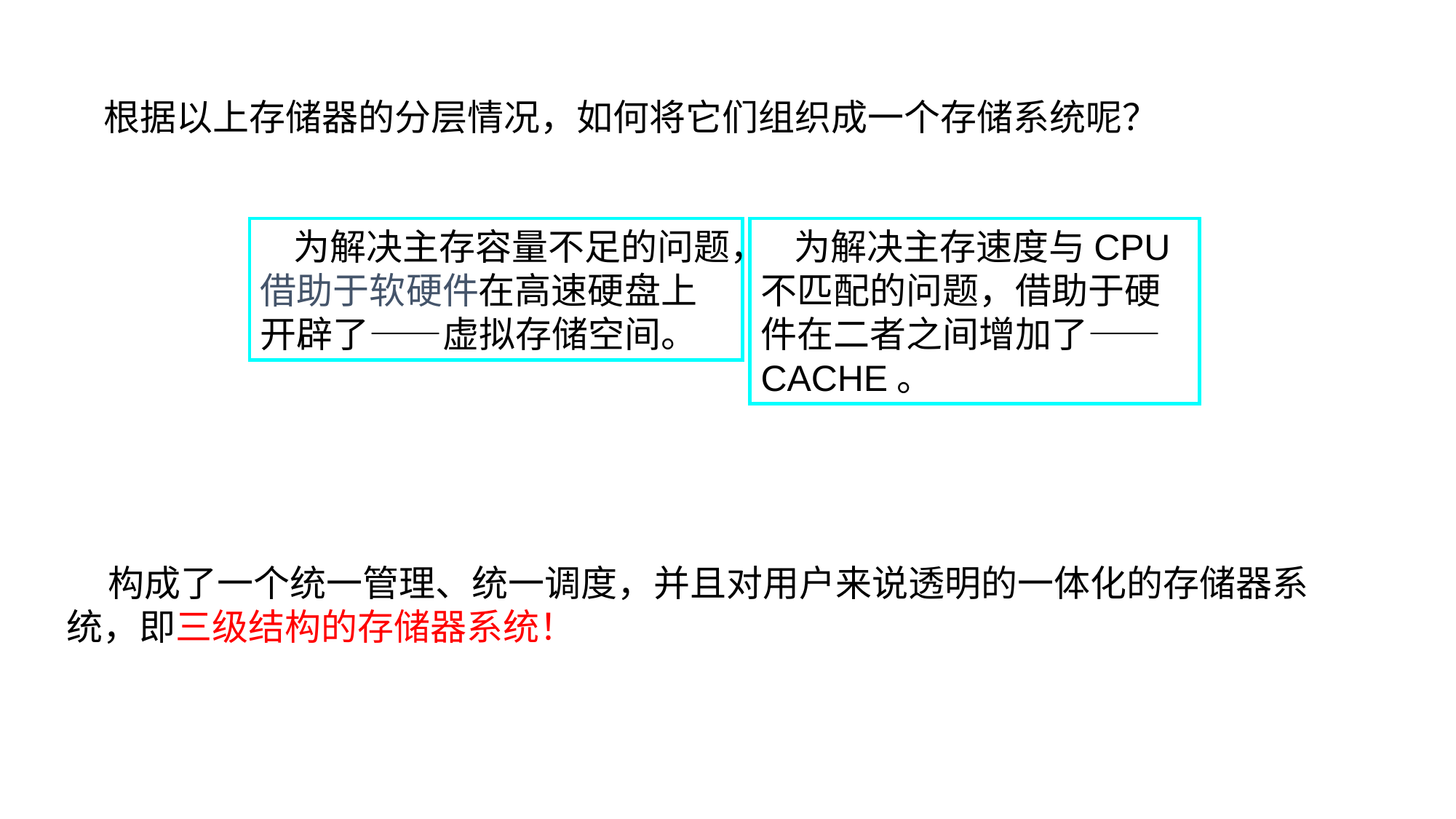

根据以上存储器的分层情况，如何将它们组织成一个存储系统呢？
   为解决主存容量不足的问题，借助于软硬件在高速硬盘上开辟了——虚拟存储空间。
   为解决主存速度与CPU 不匹配的问题，借助于硬件在二者之间增加了—— CACHE。
    构成了一个统一管理、统一调度，并且对用户来说透明的一体化的存储器系统，即三级结构的存储器系统！